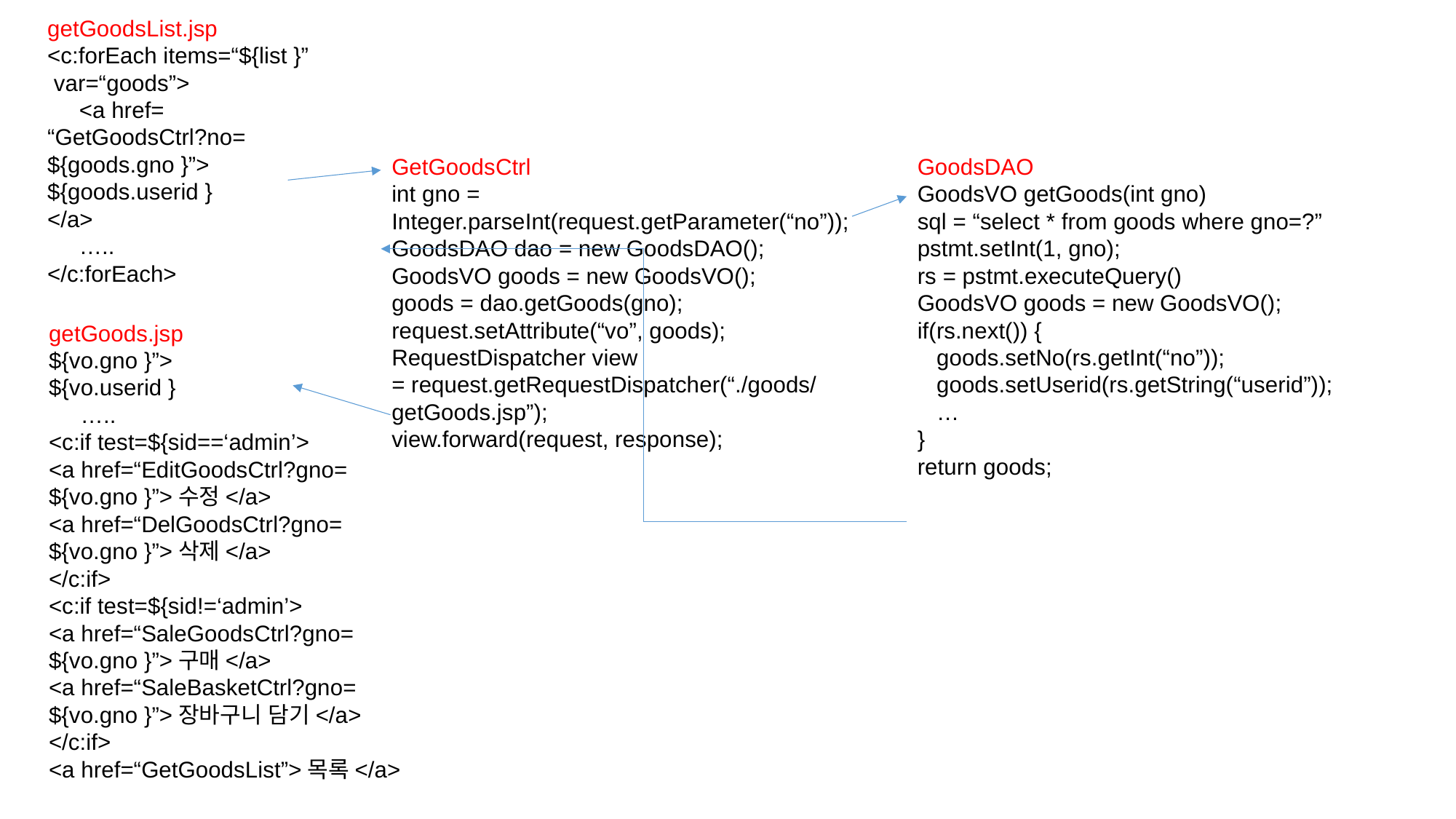

getGoodsList.jsp
<c:forEach items=“${list }”
 var=“goods”>
     <a href=
“GetGoodsCtrl?no=
${goods.gno }”>
${goods.userid }
</a>
     …..
</c:forEach>
GetGoodsCtrl
int gno = Integer.parseInt(request.getParameter(“no”));
GoodsDAO dao = new GoodsDAO();
GoodsVO goods = new GoodsVO();
goods = dao.getGoods(gno);
request.setAttribute(“vo”, goods);
RequestDispatcher view
= request.getRequestDispatcher(“./goods/getGoods.jsp”);
view.forward(request, response);
GoodsDAO
GoodsVO getGoods(int gno)
sql = “select * from goods where gno=?”
pstmt.setInt(1, gno);
rs = pstmt.executeQuery()
GoodsVO goods = new GoodsVO();
if(rs.next()) {
   goods.setNo(rs.getInt(“no”));
   goods.setUserid(rs.getString(“userid”));
   …
}
return goods;
getGoods.jsp
${vo.gno }”>
${vo.userid }
     …..
<c:if test=${sid==‘admin’>
<a href=“EditGoodsCtrl?gno=
${vo.gno }”>수정</a>
<a href=“DelGoodsCtrl?gno=
${vo.gno }”>삭제</a>
</c:if>
<c:if test=${sid!=‘admin’>
<a href=“SaleGoodsCtrl?gno=
${vo.gno }”>구매</a>
<a href=“SaleBasketCtrl?gno=
${vo.gno }”>장바구니 담기</a>
</c:if>
<a href=“GetGoodsList”>목록</a>